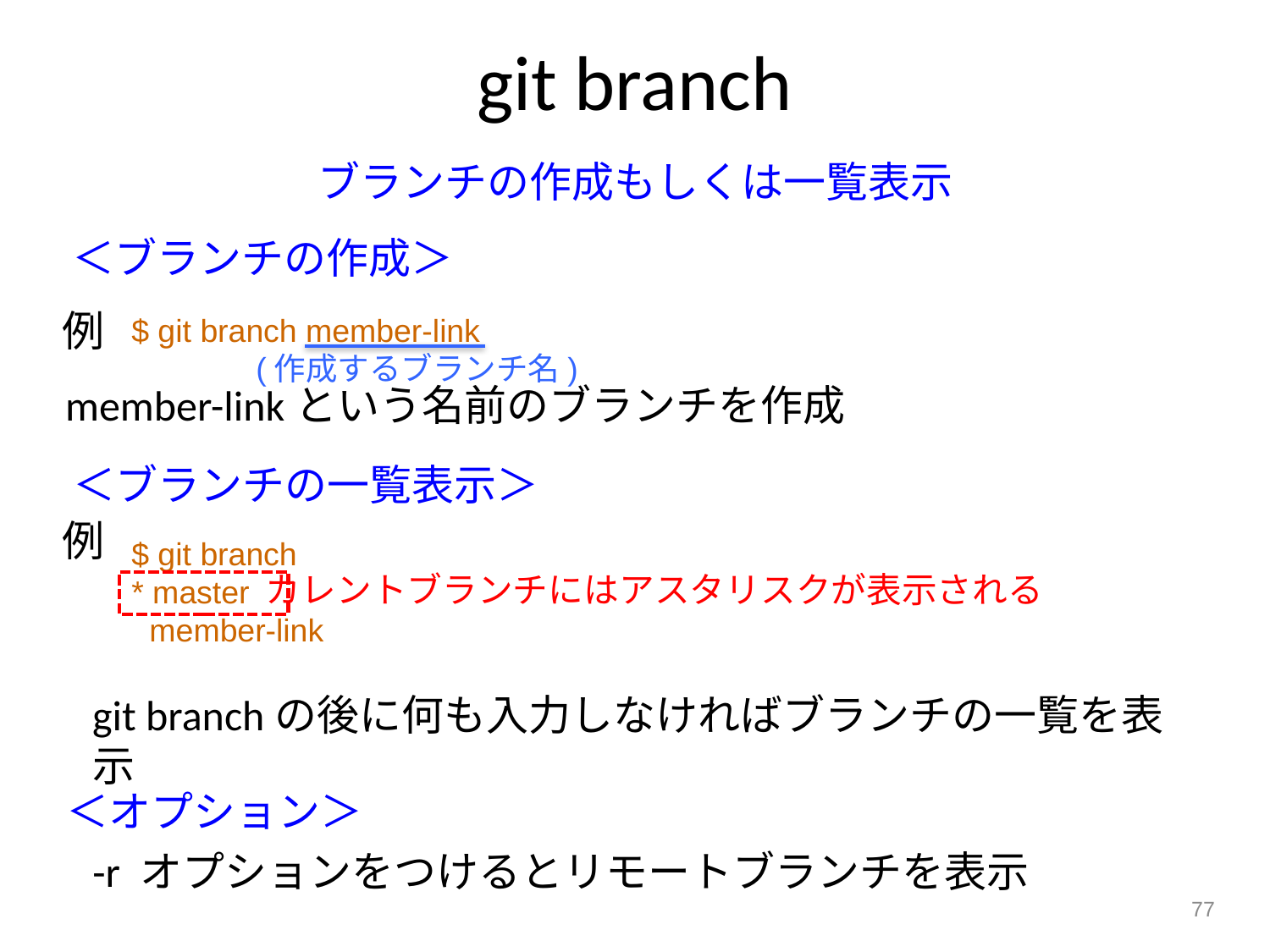

# git branch
ブランチの作成もしくは一覧表示
＜ブランチの作成＞
例
$ git branch member-link
              (作成するブランチ名)
member-linkという名前のブランチを作成
＜ブランチの一覧表示＞
例
$ git branch
* master
  member-link

カレントブランチにはアスタリスクが表示される

git branchの後に何も入力しなければブランチの一覧を表示
＜オプション＞
-r オプションをつけるとリモートブランチを表示
77